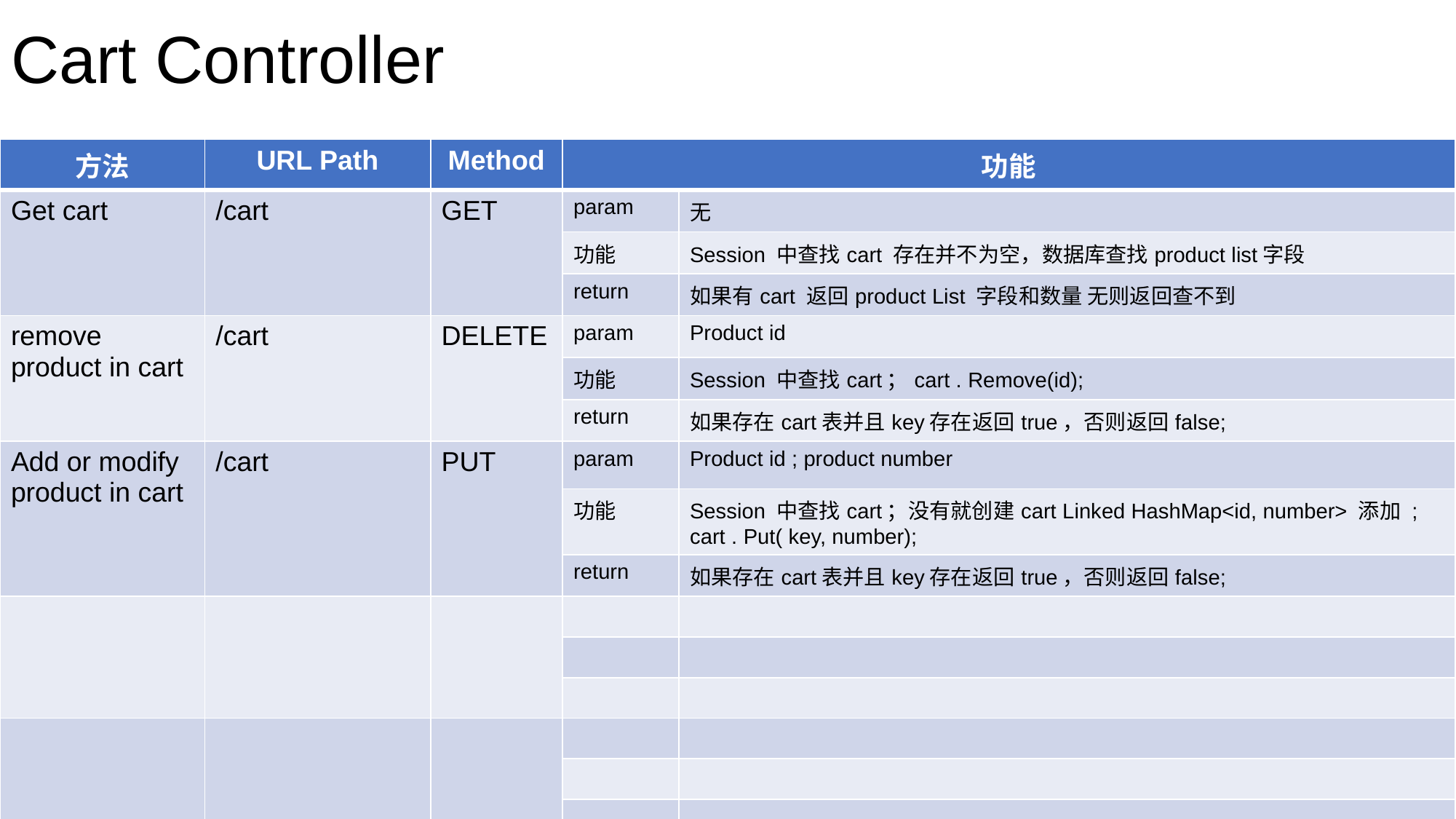

# Cart Controller
| 方法 | URL Path | Method | 功能 |  |
| --- | --- | --- | --- | --- |
| Get cart | /cart | GET | param | 无 |
|  |  |  | 功能 | Session 中查找cart 存在并不为空，数据库查找product list字段 |
|  |  |  | return | 如果有cart 返回product List 字段和数量 无则返回查不到 |
| remove product in cart | /cart | DELETE | param | Product id |
|  |  |  | 功能 | Session 中查找cart；cart . Remove(id); |
|  |  |  | return | 如果存在cart表并且key存在返回true，否则返回false; |
| Add or modify product in cart | /cart | PUT | param | Product id ; product number |
|  |  |  | 功能 | Session 中查找cart；没有就创建cart Linked HashMap<id, number> 添加 ; cart . Put( key, number); |
|  |  |  | return | 如果存在cart表并且key存在返回true，否则返回false; |
|  |  |  |  |  |
|  |  |  |  |  |
|  |  |  |  |  |
|  |  |  |  |  |
|  |  |  |  |  |
|  |  |  |  |  |